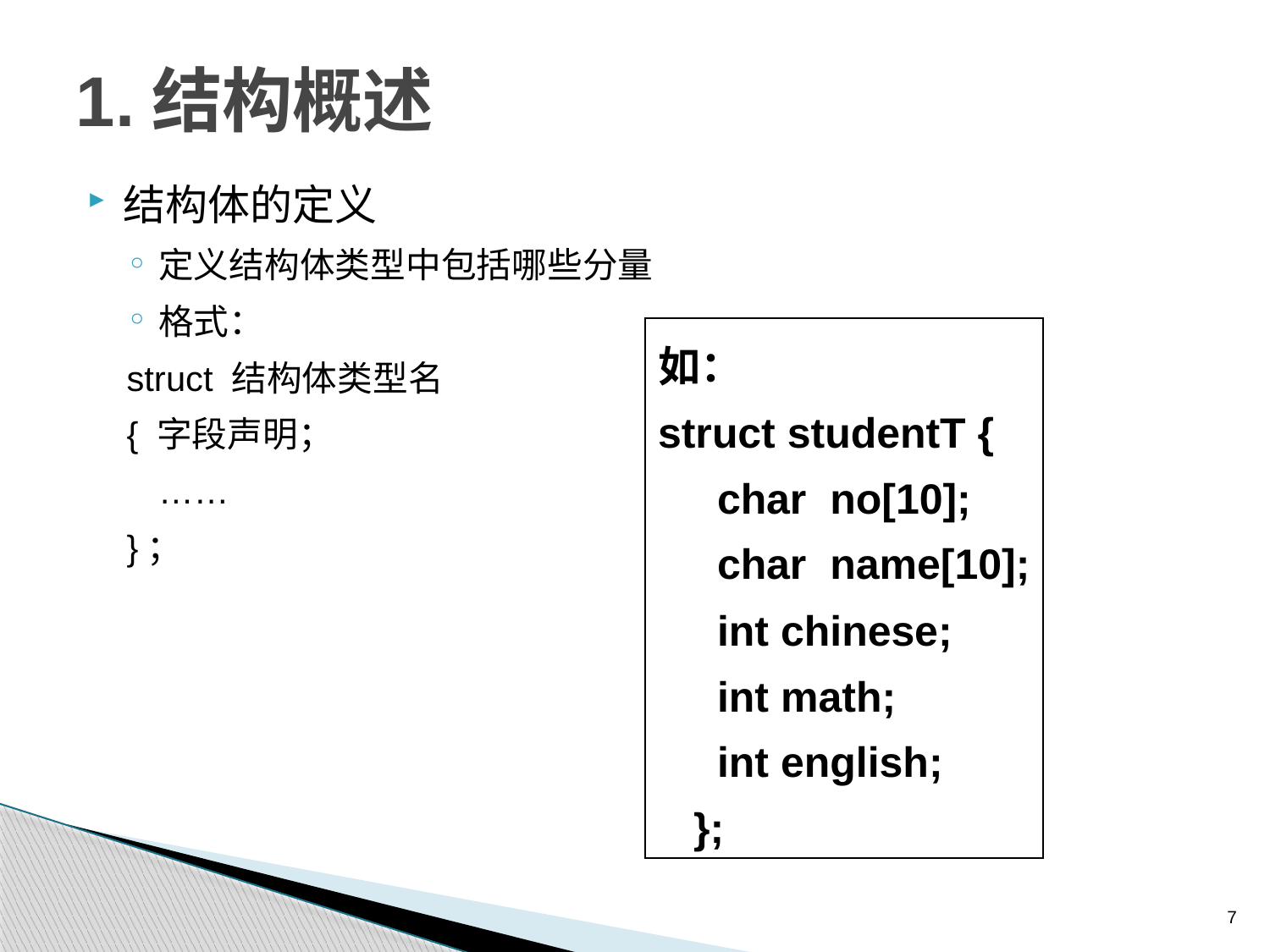

# 1.结构概述
结构体的定义
定义结构体类型中包括哪些分量
格式：
struct 结构体类型名
{ 字段声明；
	……
}；

如：
struct studentT {
     char  no[10];
     char  name[10];
     int chinese;
     int math;
     int english;
   };
7